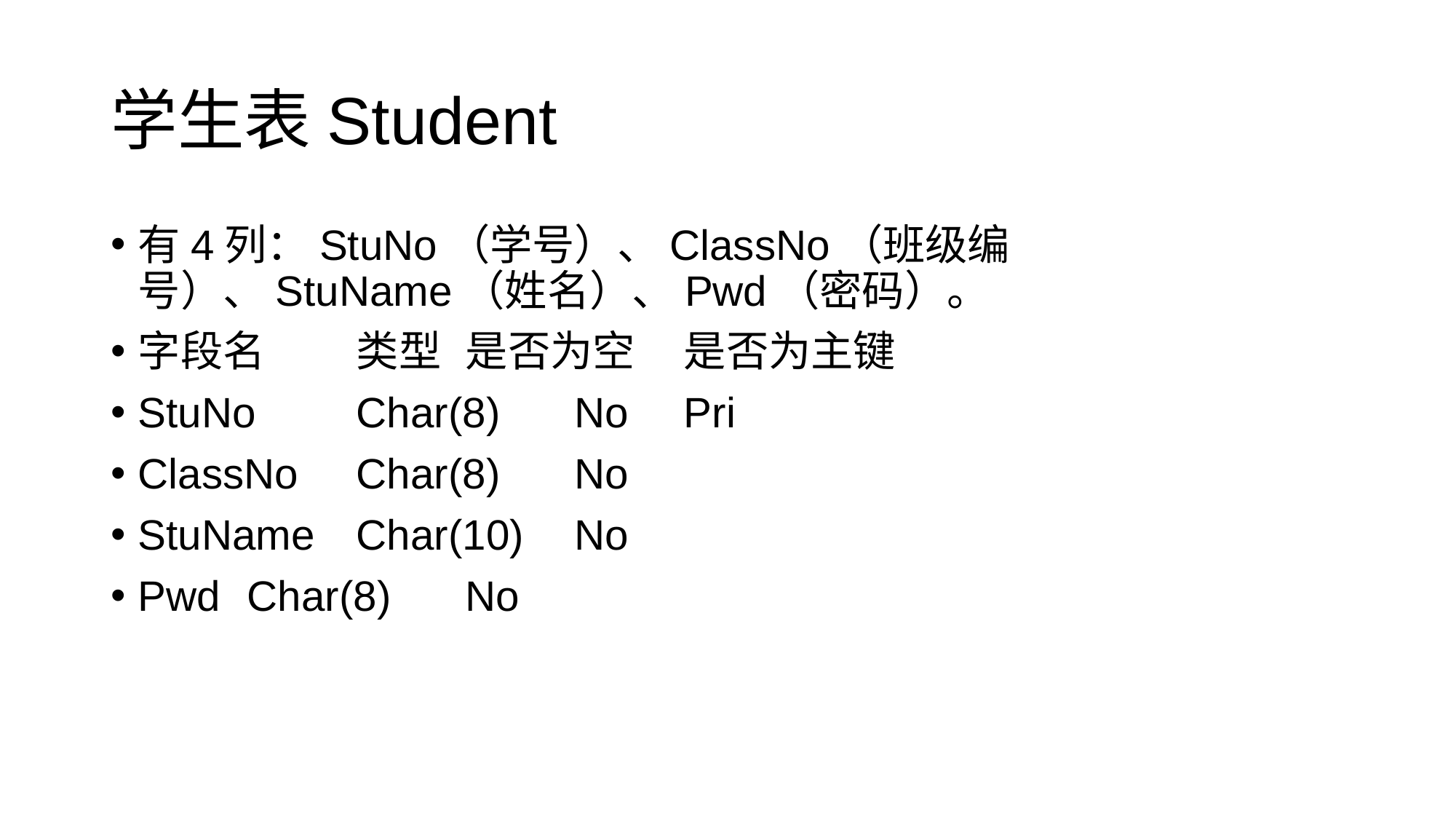

# 学生表Student
有4列：StuNo（学号）、ClassNo（班级编号）、StuName（姓名）、Pwd（密码）。
字段名	类型	是否为空	是否为主键
StuNo	Char(8)	No	Pri
ClassNo	Char(8)	No
StuName	Char(10)	No
Pwd	Char(8)	No